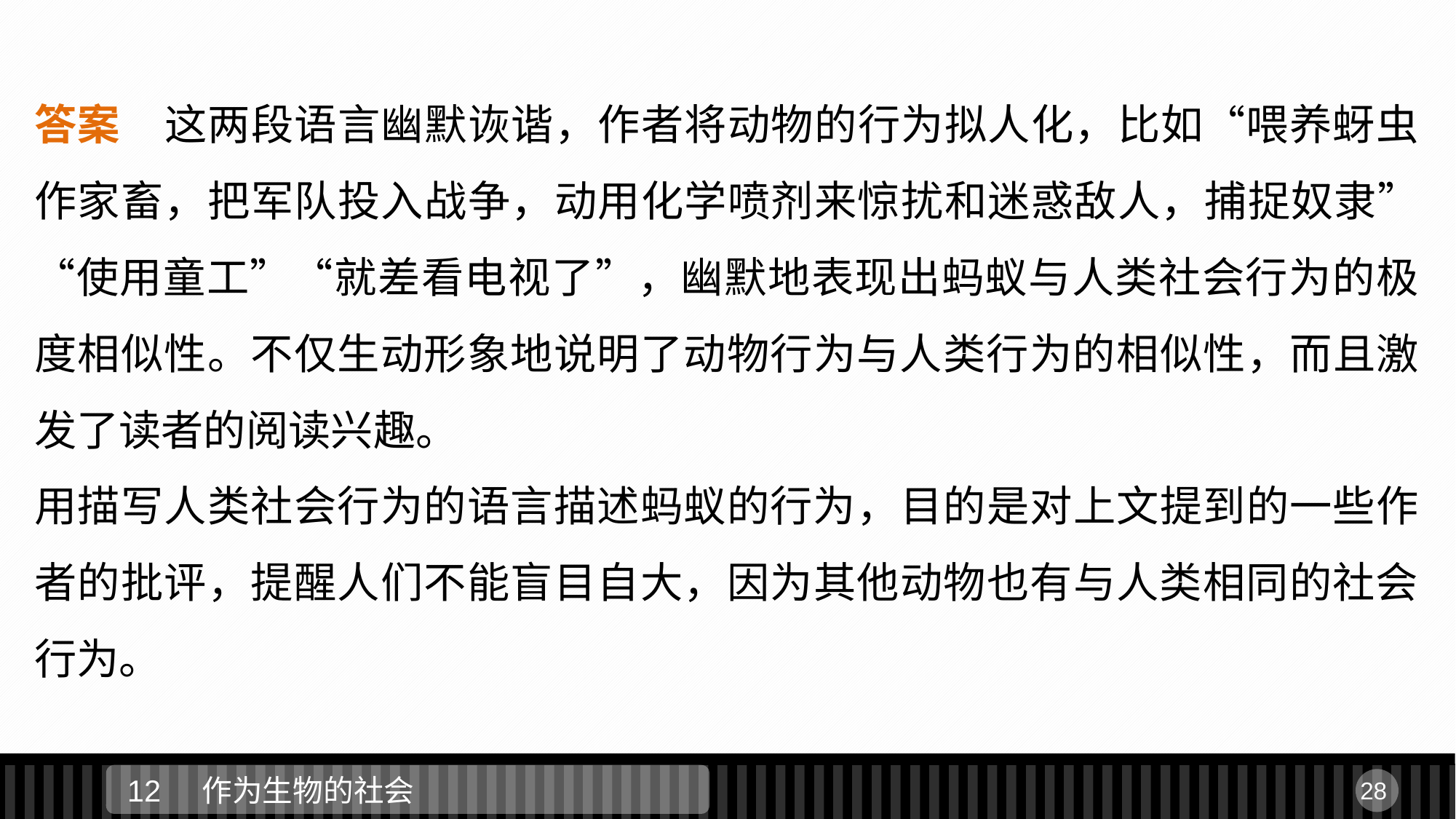

答案　这两段语言幽默诙谐，作者将动物的行为拟人化，比如“喂养蚜虫作家畜，把军队投入战争，动用化学喷剂来惊扰和迷惑敌人，捕捉奴隶”“使用童工”“就差看电视了”，幽默地表现出蚂蚁与人类社会行为的极度相似性。不仅生动形象地说明了动物行为与人类行为的相似性，而且激发了读者的阅读兴趣。
用描写人类社会行为的语言描述蚂蚁的行为，目的是对上文提到的一些作者的批评，提醒人们不能盲目自大，因为其他动物也有与人类相同的社会行为。